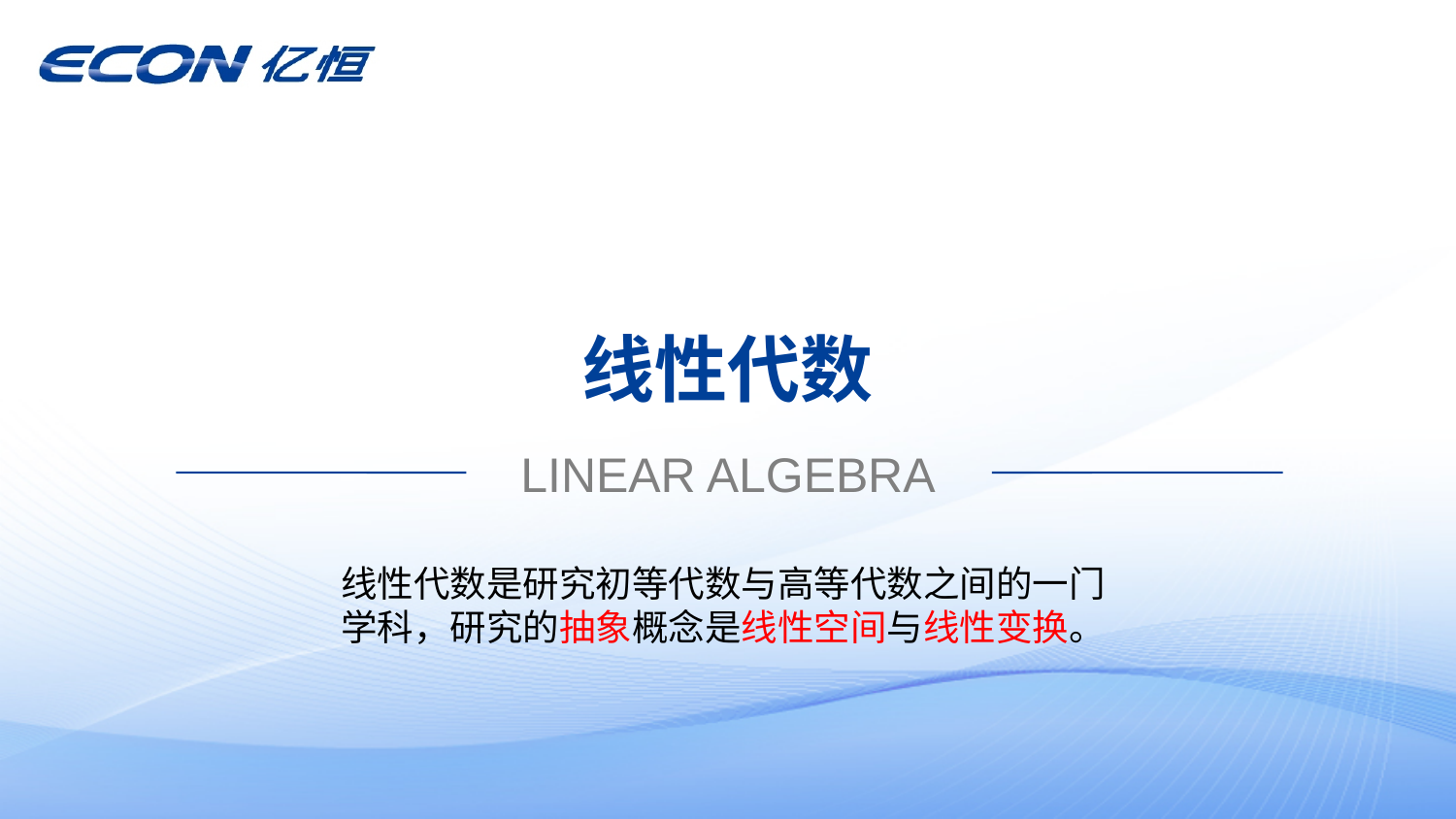

线性代数
LINEAR ALGEBRA
线性代数是研究初等代数与高等代数之间的一门学科，研究的抽象概念是线性空间与线性变换。